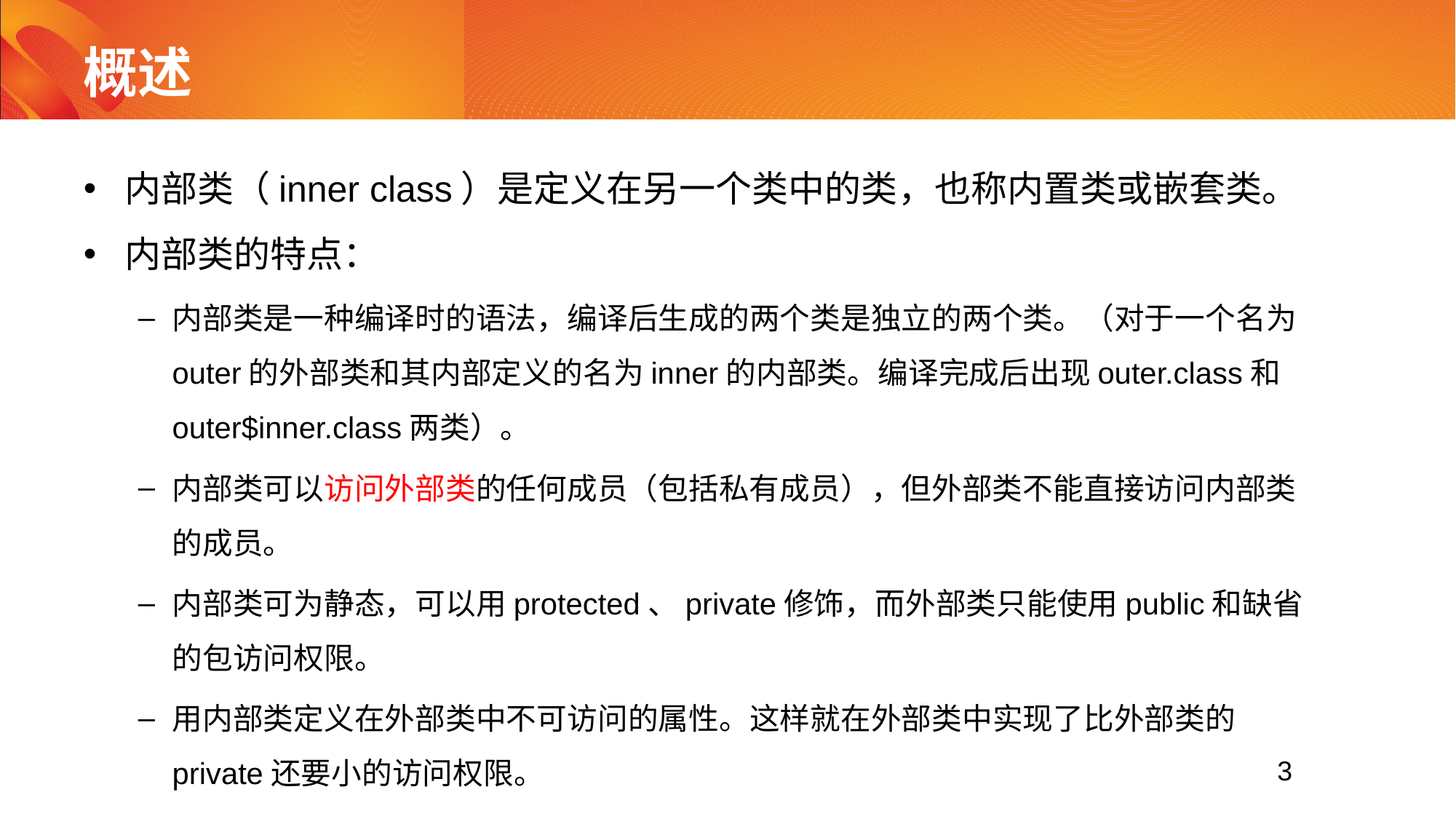

# 概述
内部类（inner class）是定义在另一个类中的类，也称内置类或嵌套类。
内部类的特点：
内部类是一种编译时的语法，编译后生成的两个类是独立的两个类。（对于一个名为outer的外部类和其内部定义的名为inner的内部类。编译完成后出现outer.class和outer$inner.class两类）。
内部类可以访问外部类的任何成员（包括私有成员），但外部类不能直接访问内部类的成员。
内部类可为静态，可以用protected、private修饰，而外部类只能使用public和缺省的包访问权限。
用内部类定义在外部类中不可访问的属性。这样就在外部类中实现了比外部类的private还要小的访问权限。